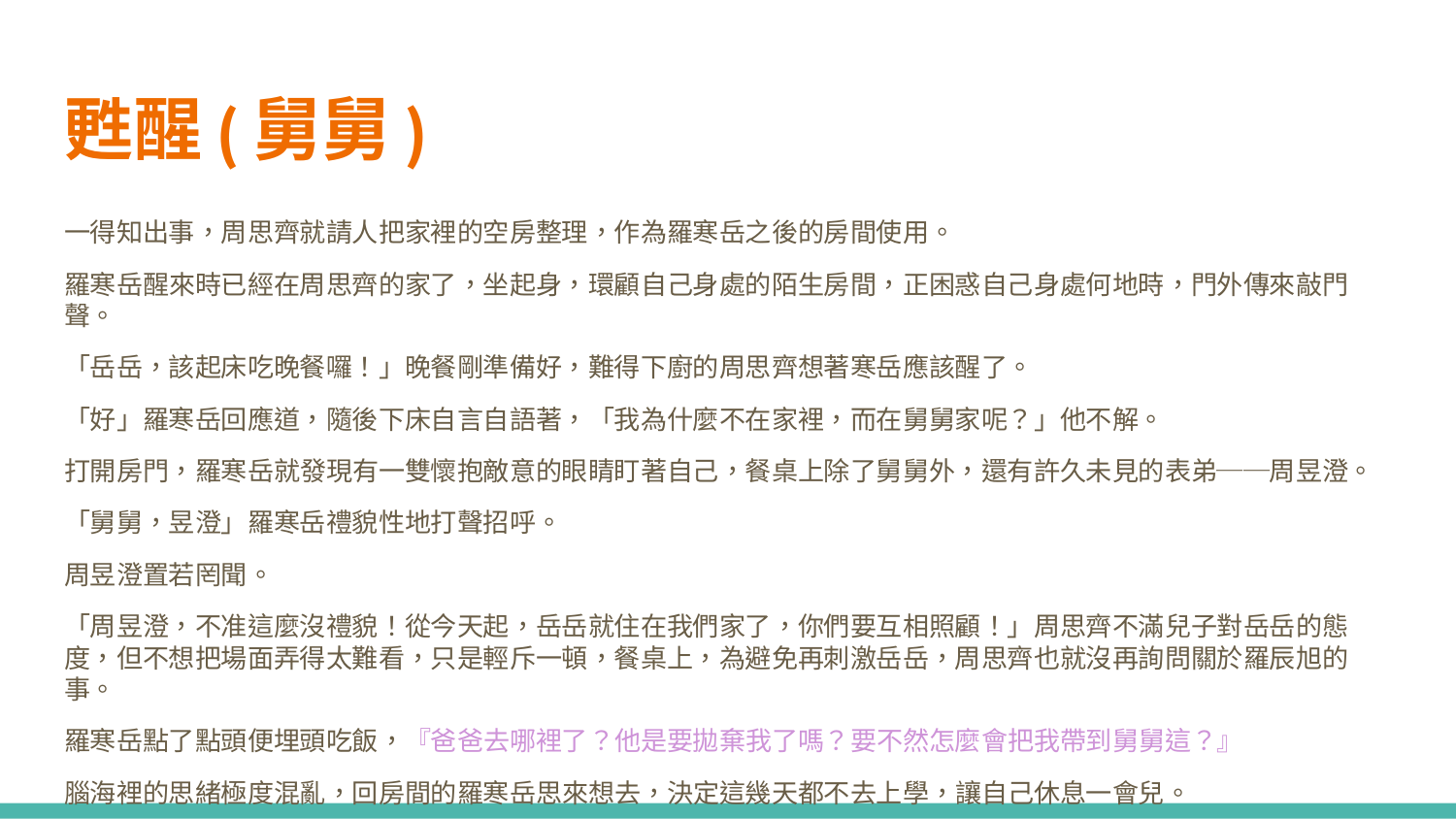

# 甦醒(舅舅)
一得知出事，周思齊就請人把家裡的空房整理，作為羅寒岳之後的房間使用。
羅寒岳醒來時已經在周思齊的家了，坐起身，環顧自己身處的陌生房間，正困惑自己身處何地時，門外傳來敲門聲。
「岳岳，該起床吃晚餐囉！」晚餐剛準備好，難得下廚的周思齊想著寒岳應該醒了。
「好」羅寒岳回應道，隨後下床自言自語著，「我為什麼不在家裡，而在舅舅家呢？」他不解。
打開房門，羅寒岳就發現有一雙懷抱敵意的眼睛盯著自己，餐桌上除了舅舅外，還有許久未見的表弟──周昱澄。
「舅舅，昱澄」羅寒岳禮貌性地打聲招呼。
周昱澄置若罔聞。
「周昱澄，不准這麼沒禮貌！從今天起，岳岳就住在我們家了，你們要互相照顧！」周思齊不滿兒子對岳岳的態度，但不想把場面弄得太難看，只是輕斥一頓，餐桌上，為避免再刺激岳岳，周思齊也就沒再詢問關於羅辰旭的事。
羅寒岳點了點頭便埋頭吃飯，『爸爸去哪裡了？他是要拋棄我了嗎？要不然怎麼會把我帶到舅舅這？』
腦海裡的思緒極度混亂，回房間的羅寒岳思來想去，決定這幾天都不去上學，讓自己休息一會兒。